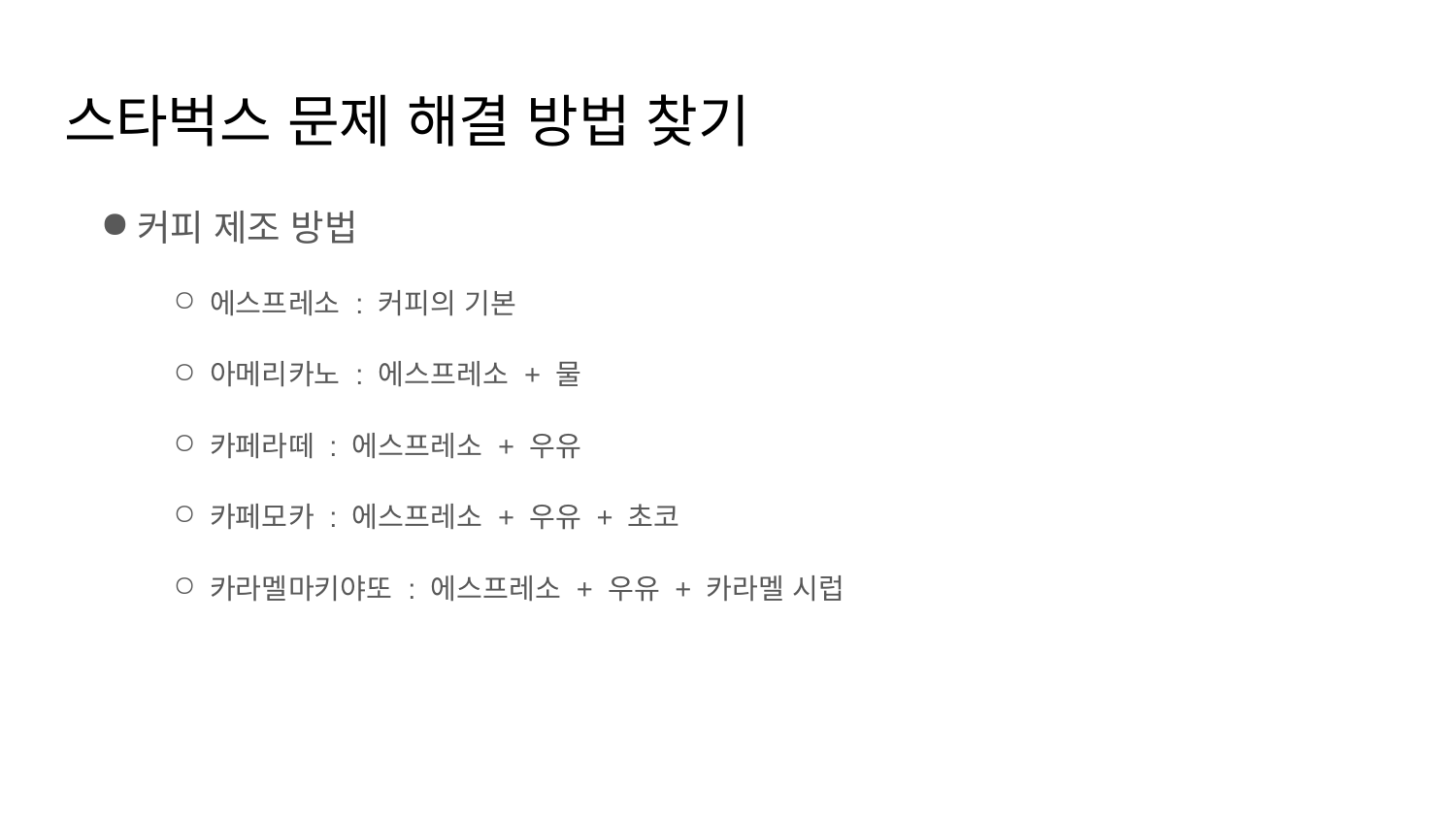

# 스타벅스 문제 해결 방법 찾기
커피 제조 방법
에스프레소 : 커피의 기본
아메리카노 : 에스프레소 + 물
카페라떼 : 에스프레소 + 우유
카페모카 : 에스프레소 + 우유 + 초코
카라멜마키야또 : 에스프레소 + 우유 + 카라멜 시럽